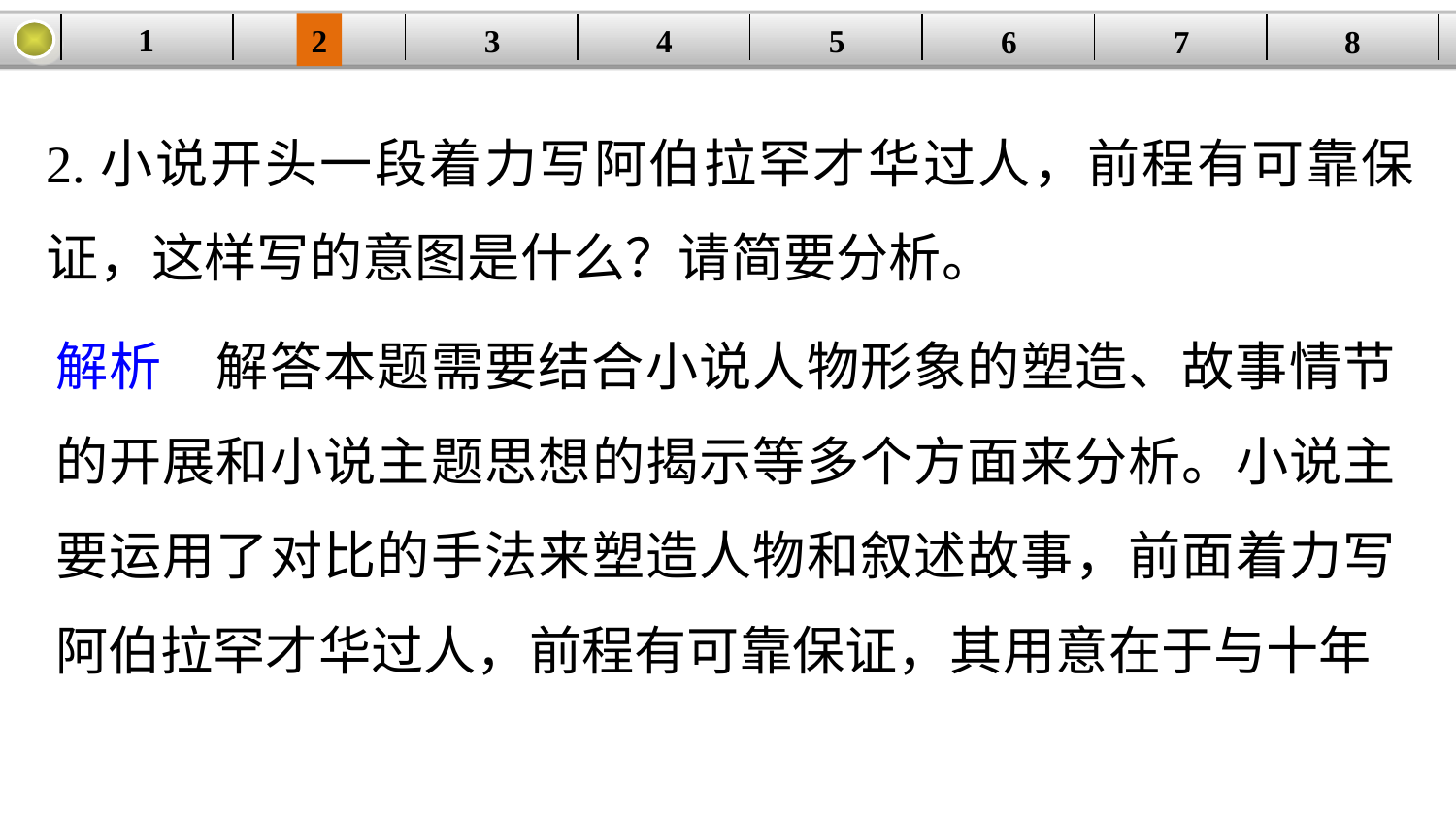

1
2
3
4
|  |  |  |  |  |  |  |  |
| --- | --- | --- | --- | --- | --- | --- | --- |
5
6
7
8

2.小说开头一段着力写阿伯拉罕才华过人，前程有可靠保证，这样写的意图是什么？请简要分析。
解析　解答本题需要结合小说人物形象的塑造、故事情节的开展和小说主题思想的揭示等多个方面来分析。小说主要运用了对比的手法来塑造人物和叙述故事，前面着力写阿伯拉罕才华过人，前程有可靠保证，其用意在于与十年